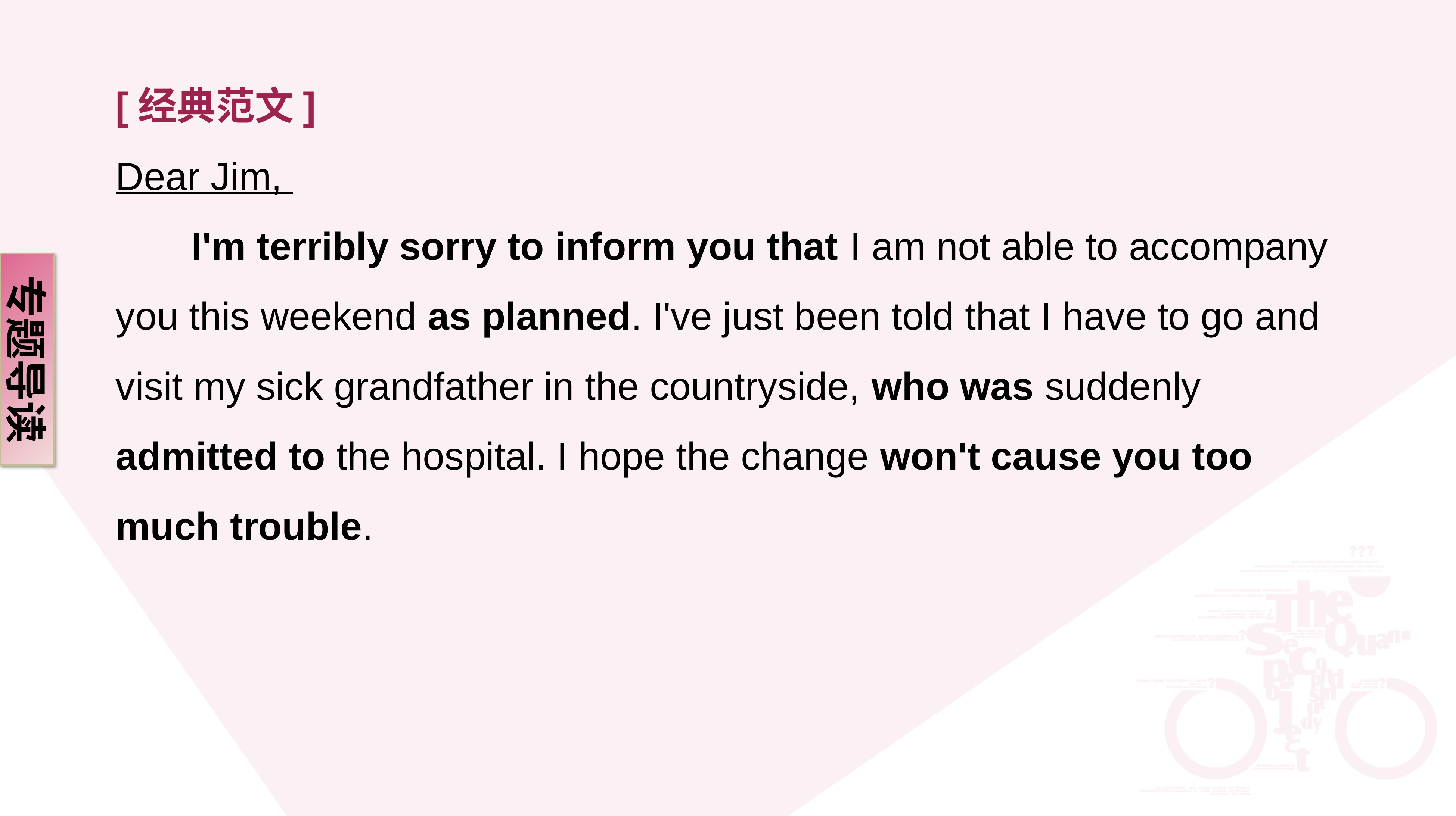

[经典范文]
Dear Jim,
       I'm terribly sorry to inform you that I am not able to accompany you this weekend as planned. I've just been told that I have to go and visit my sick grandfather in the countryside, who was suddenly admitted to the hospital. I hope the change won't cause you too much trouble.
专题导读